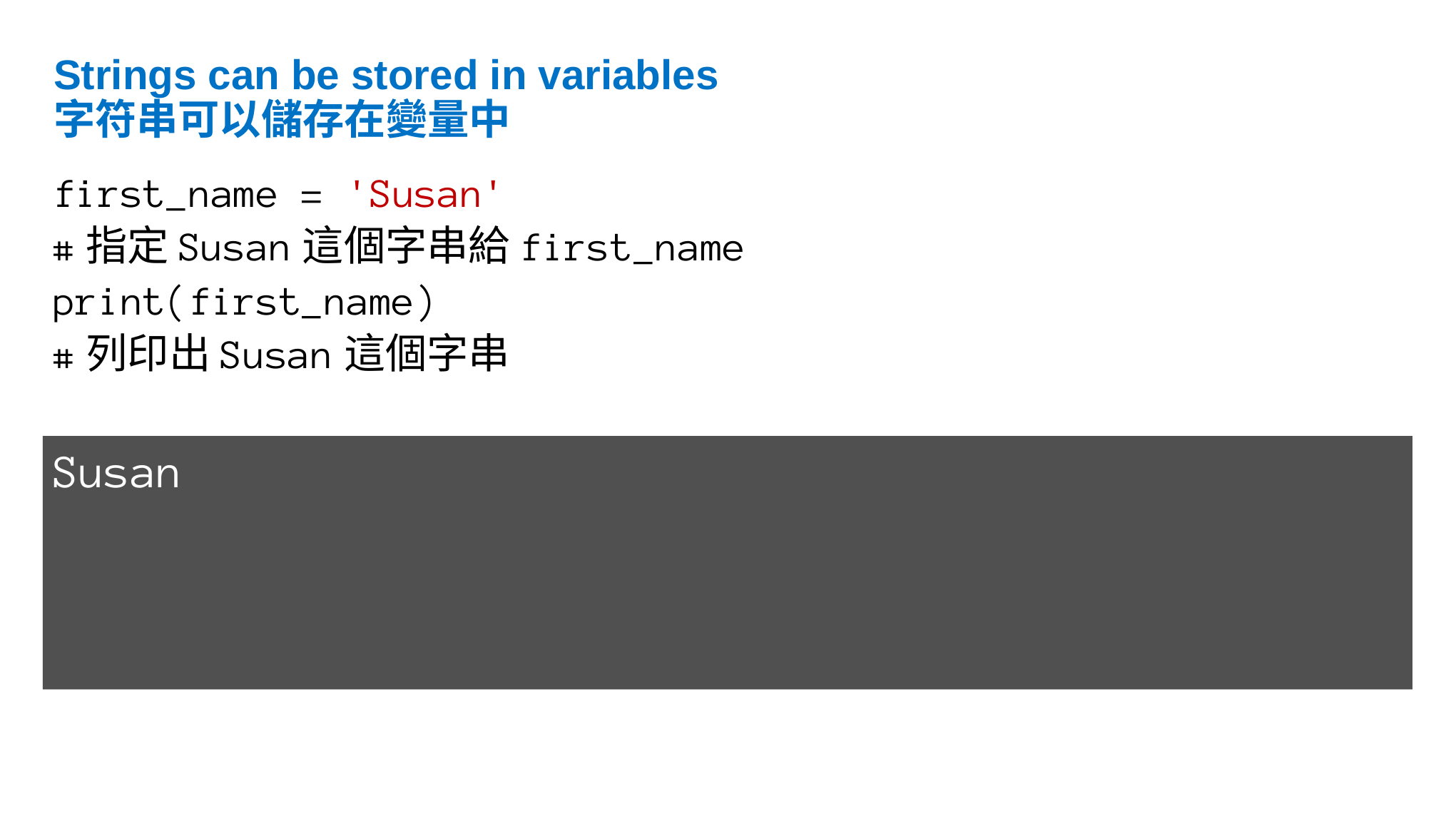

# Strings can be stored in variables 字符串可以儲存在變量中
first_name = 'Susan'
#指定Susan這個字串給first_name
print(first_name)
#列印出Susan這個字串
Susan